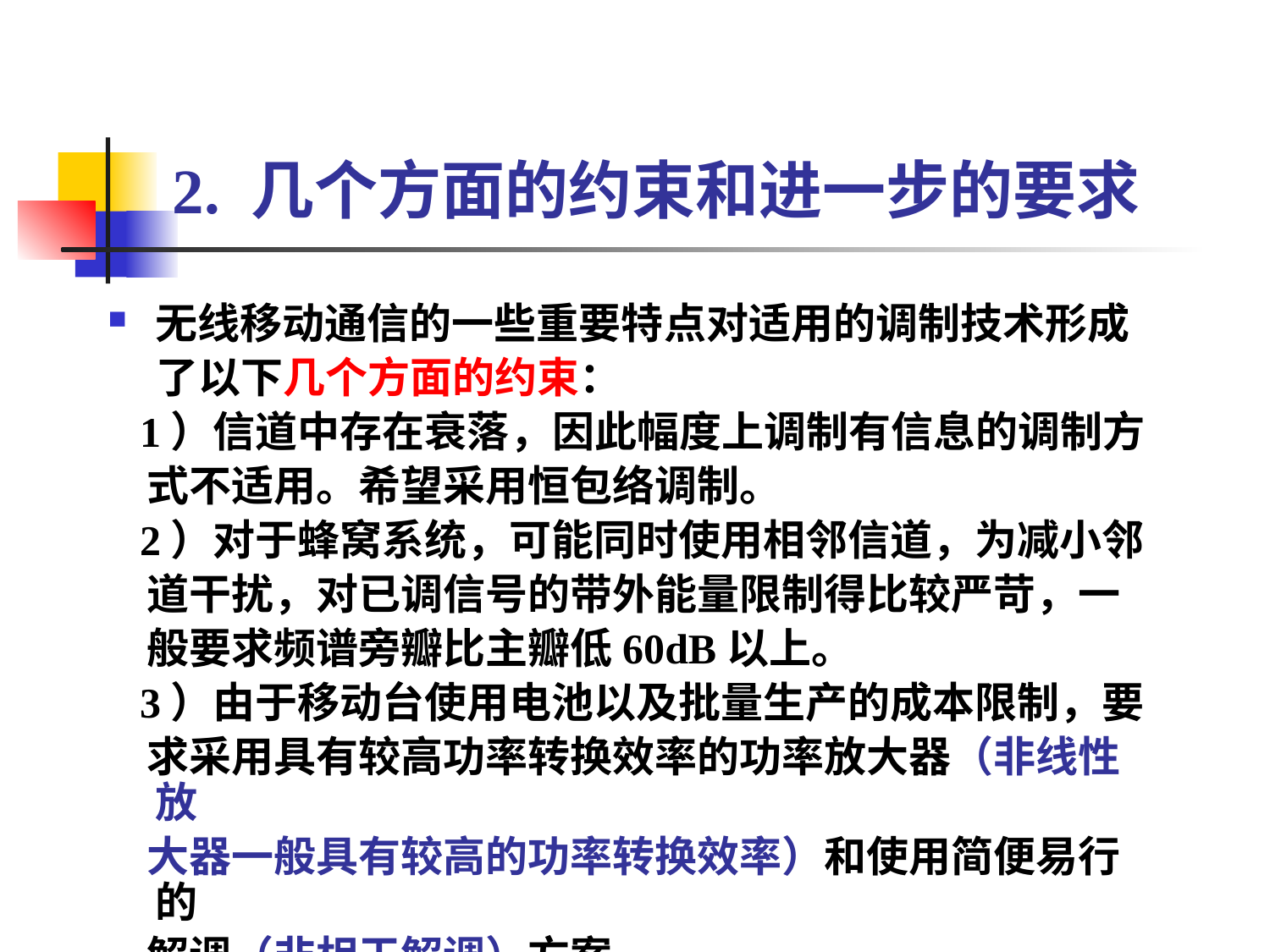

# 2. 几个方面的约束和进一步的要求
无线移动通信的一些重要特点对适用的调制技术形成
    了以下几个方面的约束：
   1）信道中存在衰落，因此幅度上调制有信息的调制方
   式不适用。希望采用恒包络调制。
   2）对于蜂窝系统，可能同时使用相邻信道，为减小邻
   道干扰，对已调信号的带外能量限制得比较严苛，一
   般要求频谱旁瓣比主瓣低60dB以上。
   3）由于移动台使用电池以及批量生产的成本限制，要
   求采用具有较高功率转换效率的功率放大器（非线性放
   大器一般具有较高的功率转换效率）和使用简便易行的
   解调（非相干解调）方案。